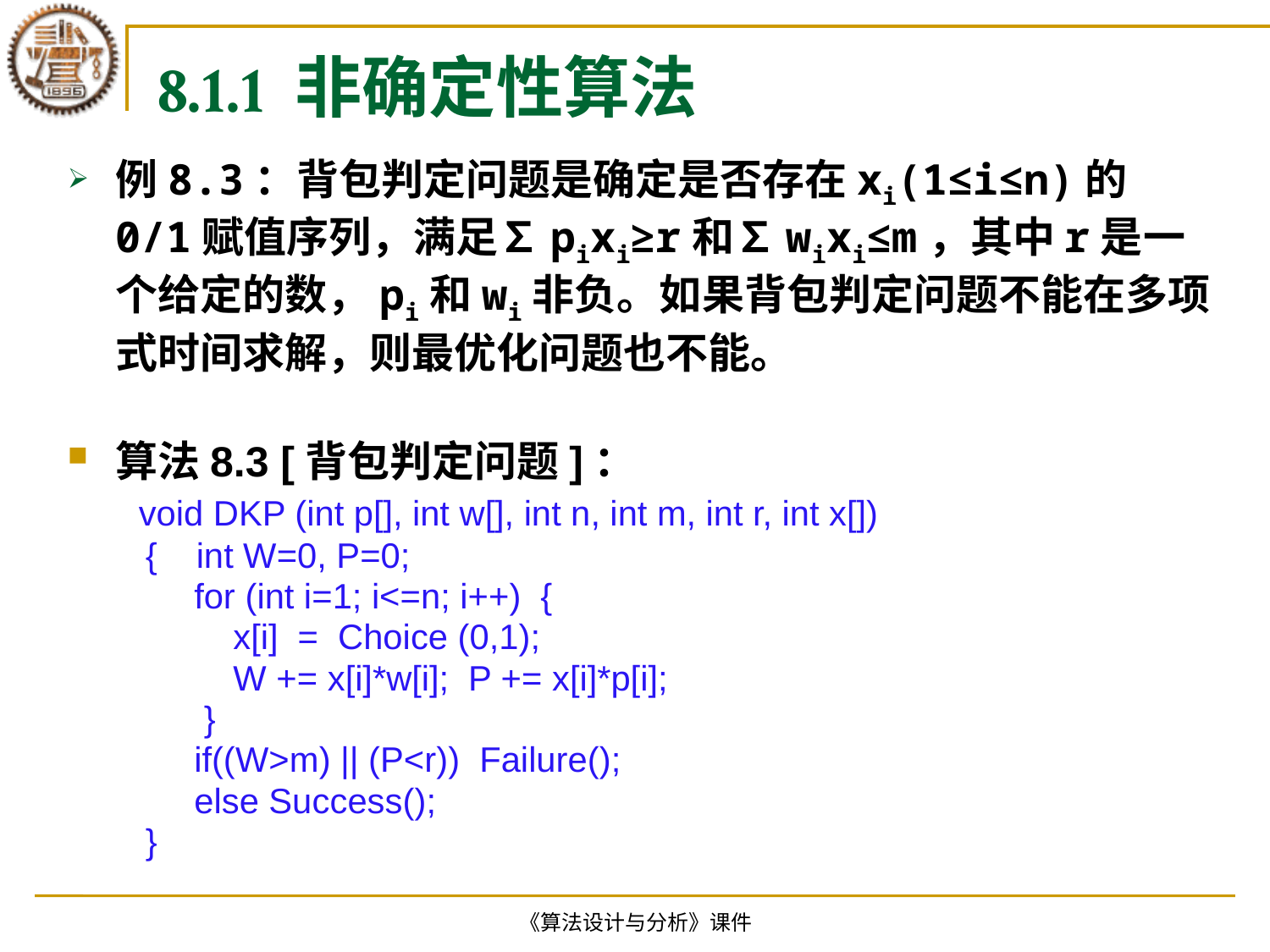

# 8.1.1 非确定性算法
例8.3：背包判定问题是确定是否存在xi(1≤i≤n)的0/1赋值序列，满足∑pixi≥r和∑wixi≤m，其中r是一个给定的数，pi和wi非负。如果背包判定问题不能在多项式时间求解，则最优化问题也不能。

算法8.3 [背包判定问题]：
      void DKP (int p[], int w[], int n, int m, int r, int x[])
        {    int W=0, P=0;
             for (int i=1; i<=n; i++)  {
                 x[i]  =  Choice (0,1);
                 W += x[i]*w[i];  P += x[i]*p[i];
              }
             if((W>m) || (P<r))  Failure();
             else Success();
        }

《算法设计与分析》课件
10